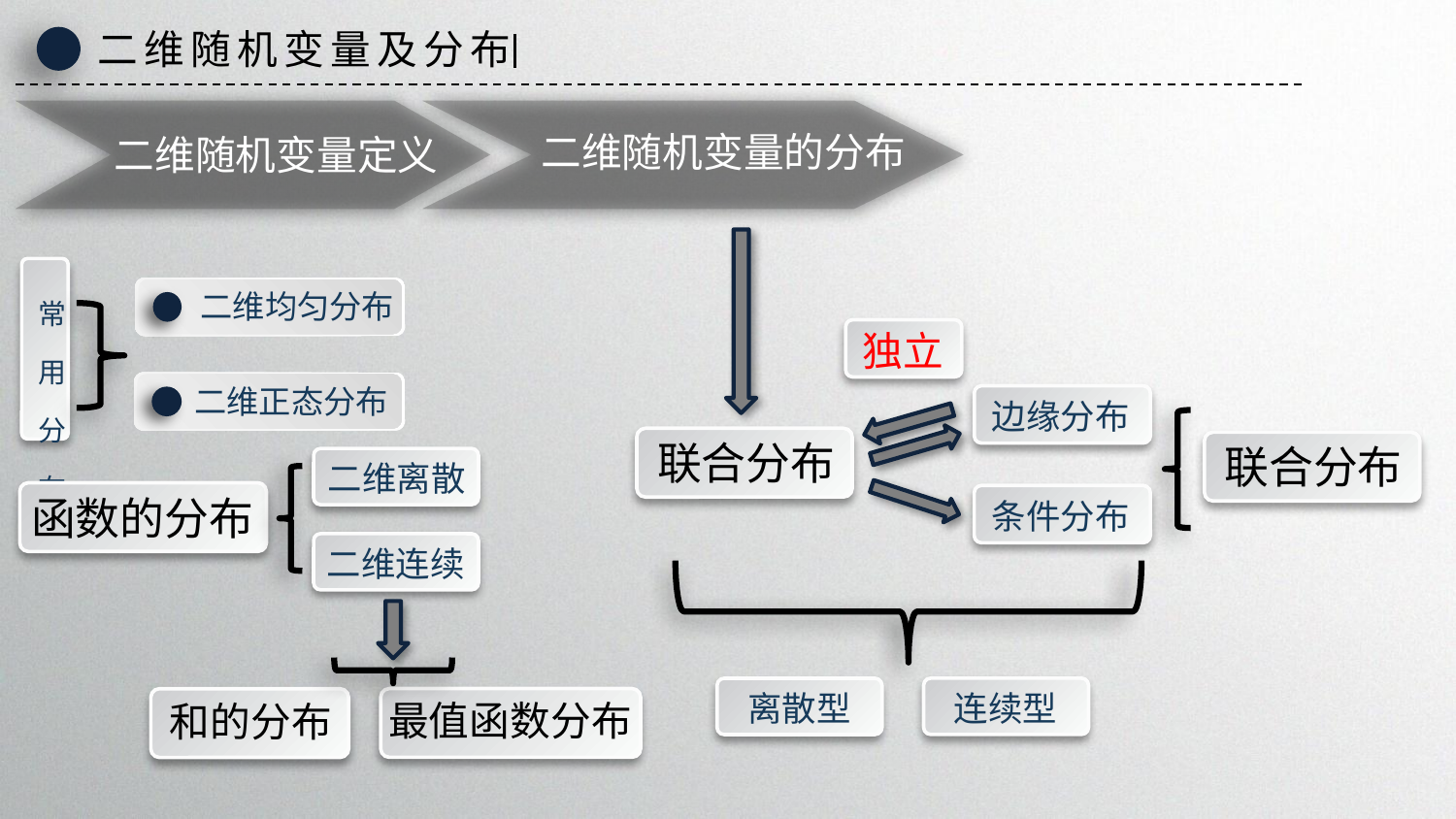

二维随机变量及分布

二维随机变量定义

二维随机变量的分布

常用分布

二维均匀分布

独立

二维正态分布

边缘分布

联合分布

联合分布

二维离散

函数的分布

条件分布

二维连续

连续型
离散型

最值函数分布
和的分布